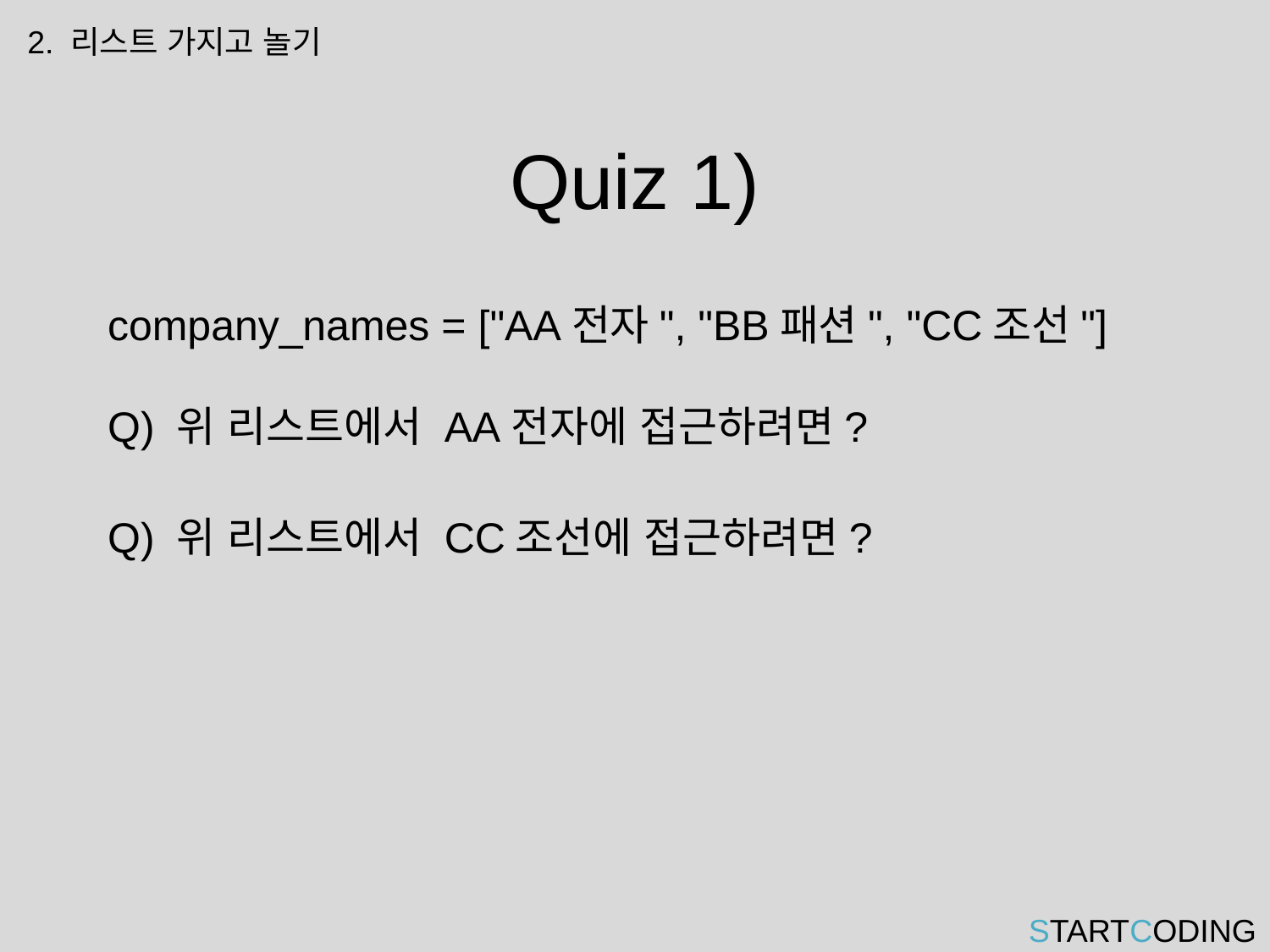

2. 리스트 가지고 놀기
# Quiz 1)

company_names = ["AA전자", "BB패션", "CC조선"]

Q) 위 리스트에서 AA전자에 접근하려면?
Q) 위 리스트에서 CC조선에 접근하려면?
STARTCODING